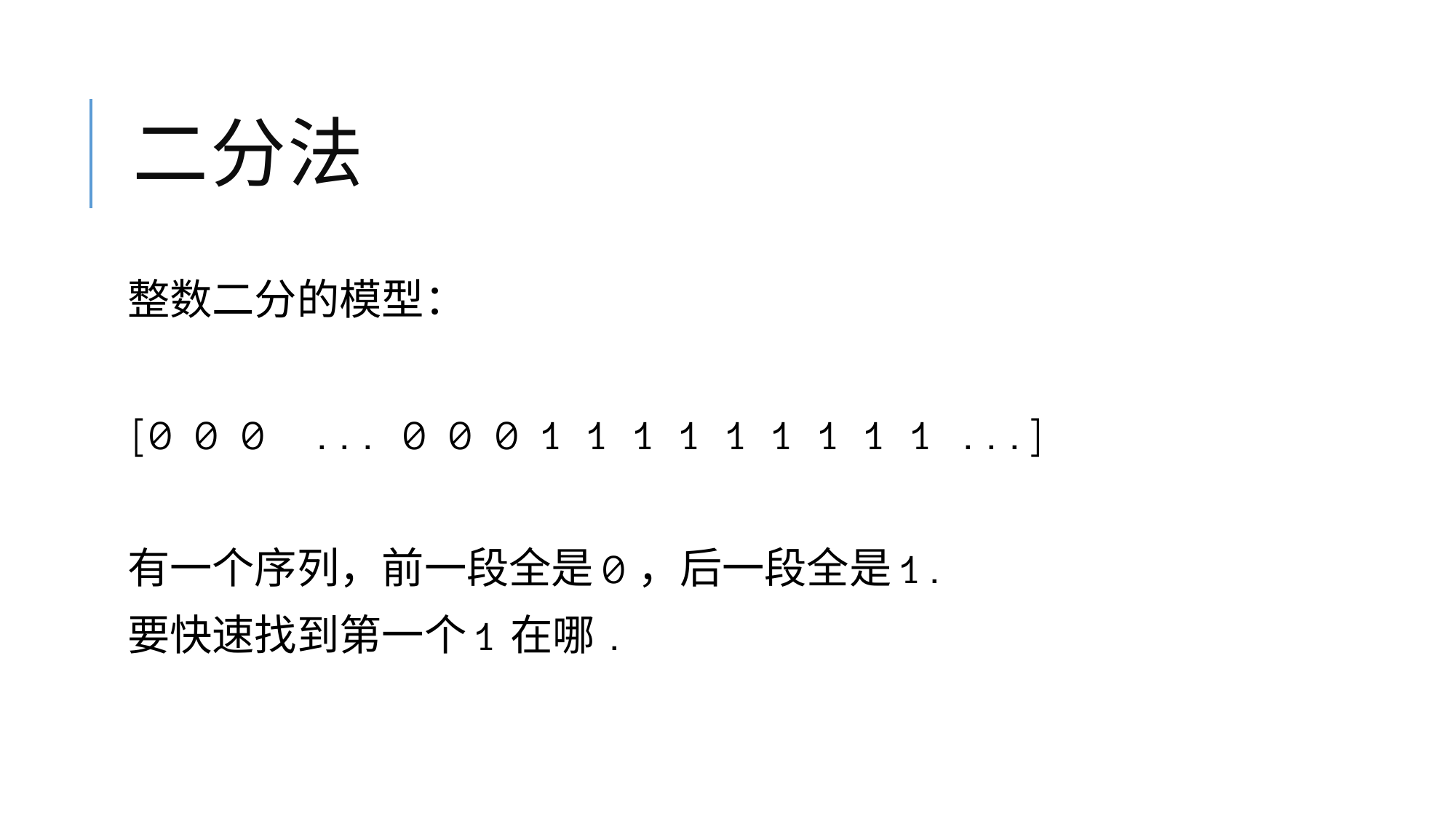

# 二分法
整数二分的模型：

[0 0 0  ... 0 0 0 1 1 1 1 1 1 1 1 1 ...]

有一个序列，前一段全是0，后一段全是1.
要快速找到第一个1在哪.